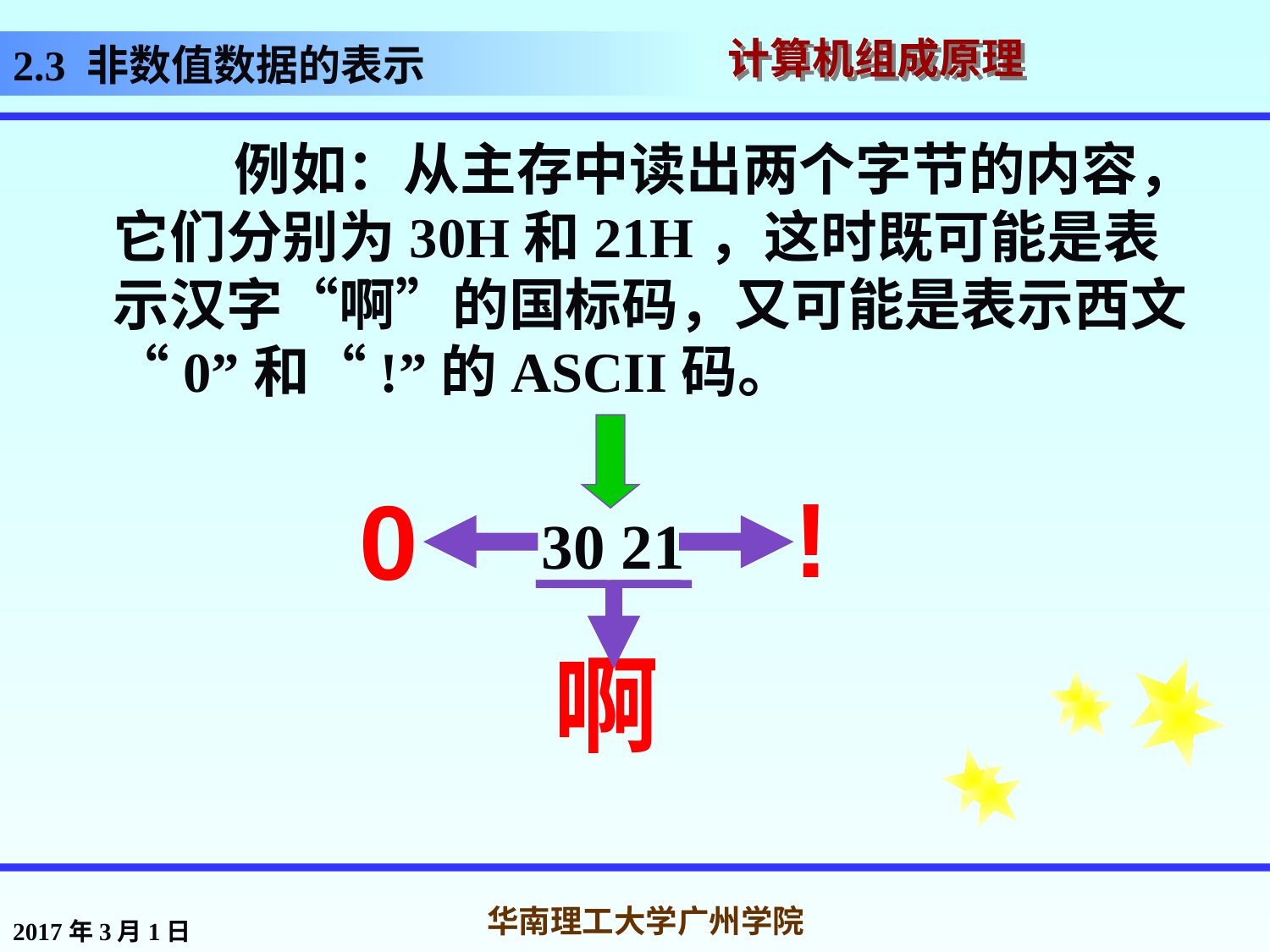

2.3 非数值数据的表示
            例如：从主存中读出两个字节的内容，它们分别为30H和21H，这时既可能是表示汉字“啊”的国标码，又可能是表示西文“0”和“!”的ASCII码。

!
0
30 21

啊
2017年3月1日
华南理工大学广州学院